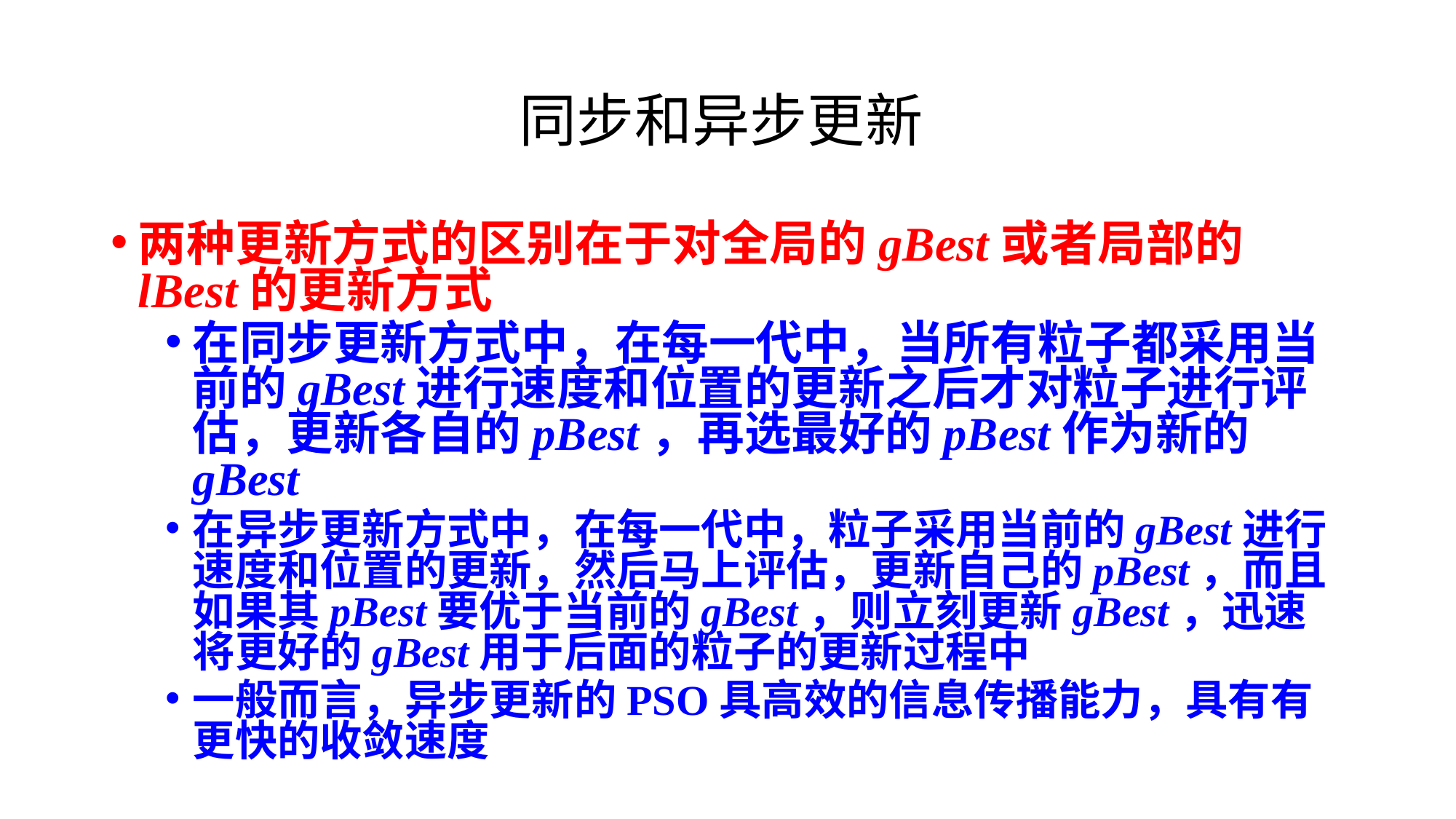

# 同步和异步更新
两种更新方式的区别在于对全局的gBest或者局部的lBest的更新方式
在同步更新方式中，在每一代中，当所有粒子都采用当前的gBest进行速度和位置的更新之后才对粒子进行评估，更新各自的pBest，再选最好的pBest作为新的gBest
在异步更新方式中，在每一代中，粒子采用当前的gBest进行速度和位置的更新，然后马上评估，更新自己的pBest，而且如果其pBest要优于当前的gBest，则立刻更新gBest，迅速将更好的gBest用于后面的粒子的更新过程中
一般而言，异步更新的PSO具高效的信息传播能力，具有有更快的收敛速度